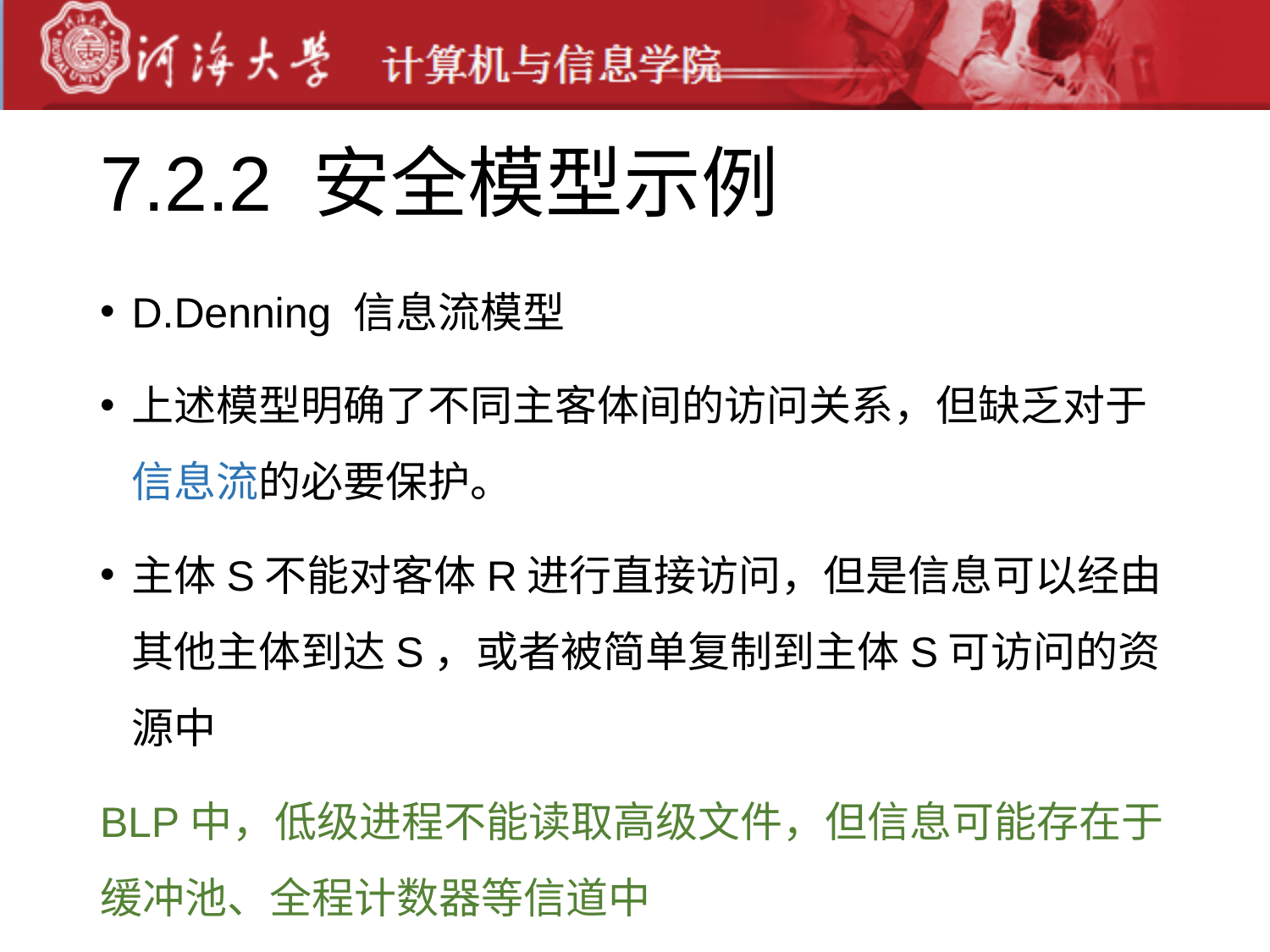

# 7.2.2 安全模型示例
D.Denning 信息流模型
上述模型明确了不同主客体间的访问关系，但缺乏对于信息流的必要保护。
主体S不能对客体R进行直接访问，但是信息可以经由其他主体到达S，或者被简单复制到主体S可访问的资源中
BLP中，低级进程不能读取高级文件，但信息可能存在于缓冲池、全程计数器等信道中